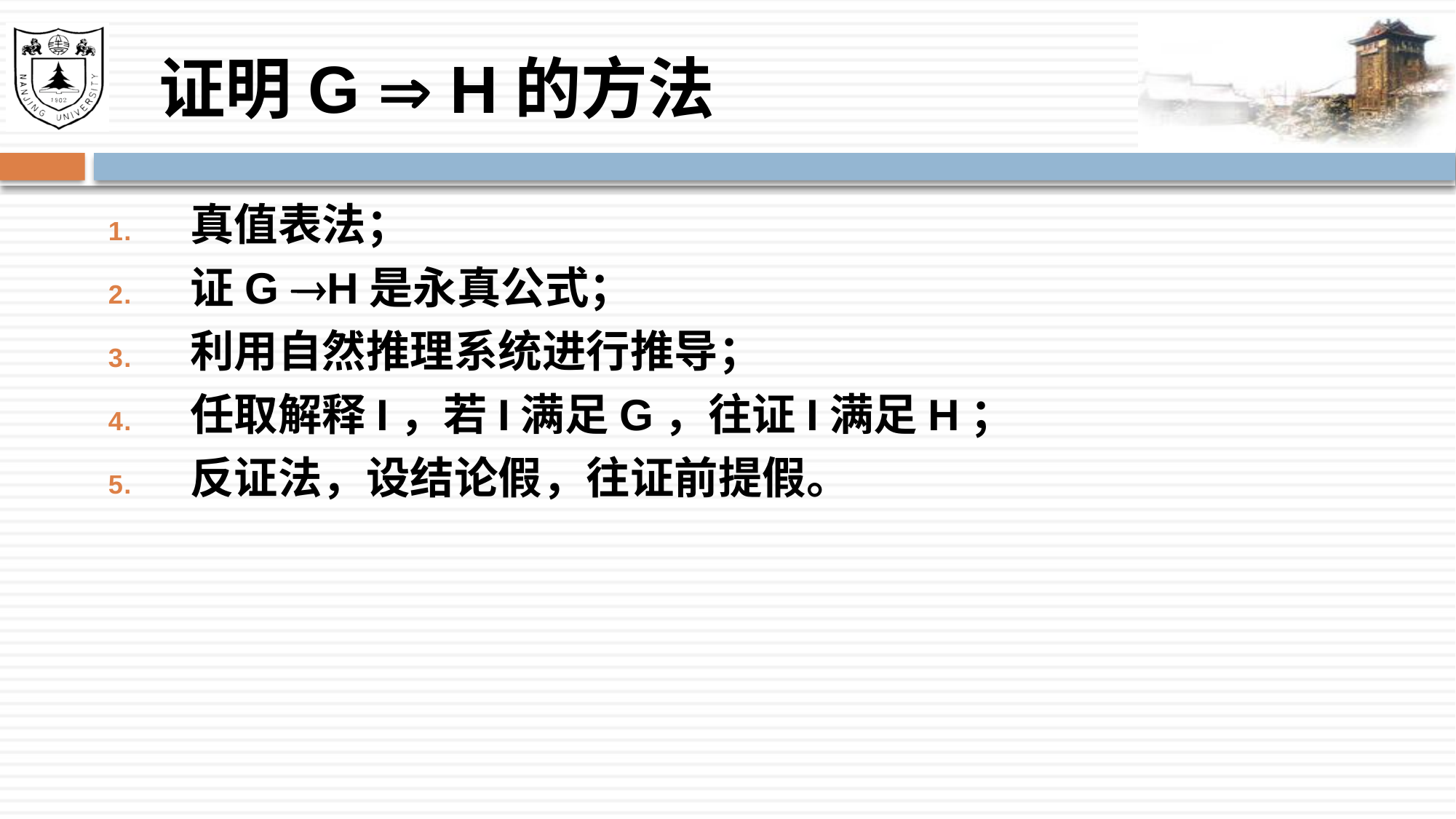

# 证明G ⇒ H的方法
真值表法；
证G →H是永真公式；
利用自然推理系统进行推导；
任取解释I，若I满足G，往证I满足H；
反证法，设结论假，往证前提假。